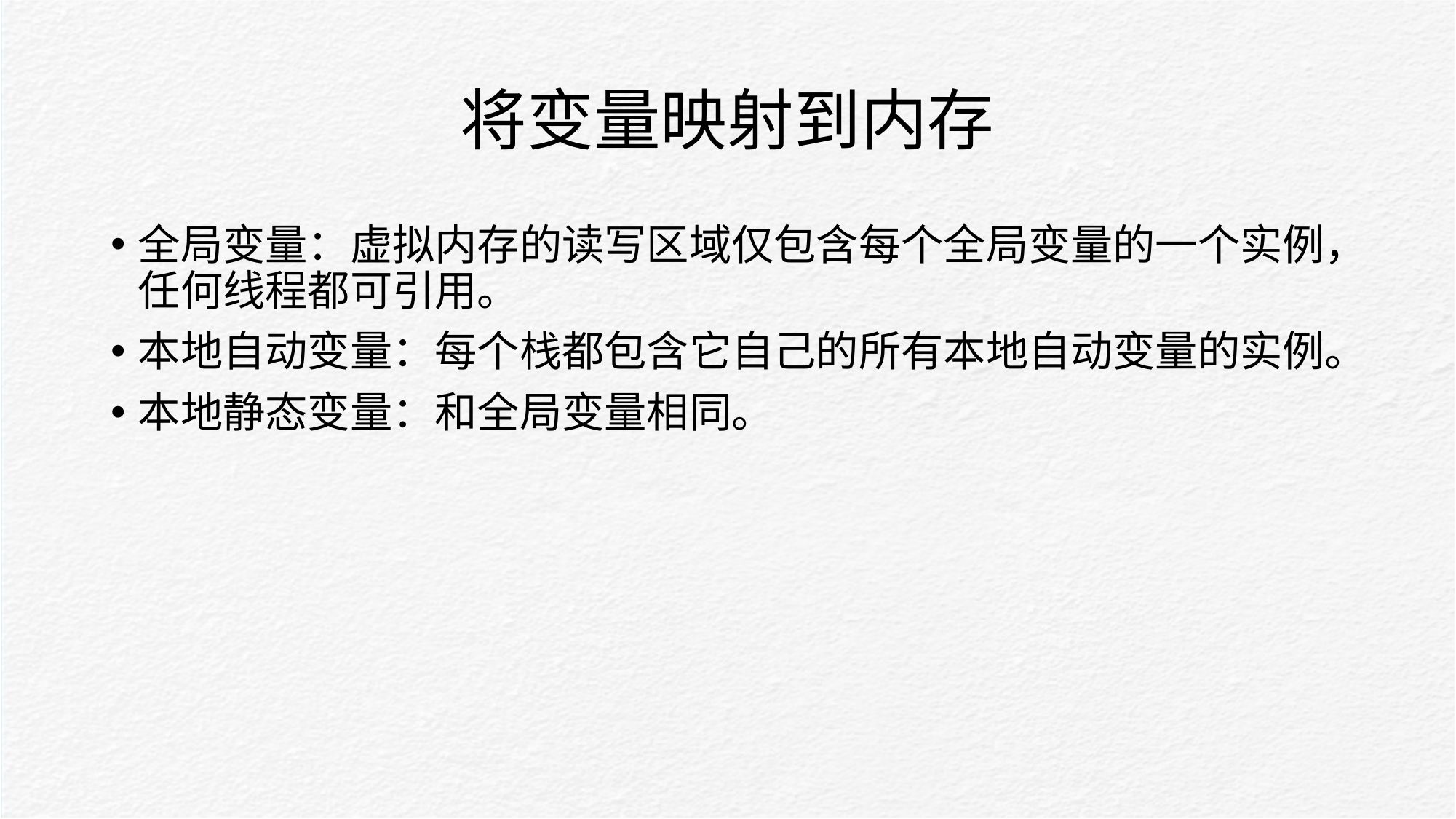

# 将变量映射到内存
全局变量：虚拟内存的读写区域仅包含每个全局变量的一个实例，任何线程都可引用。
本地自动变量：每个栈都包含它自己的所有本地自动变量的实例。
本地静态变量：和全局变量相同。